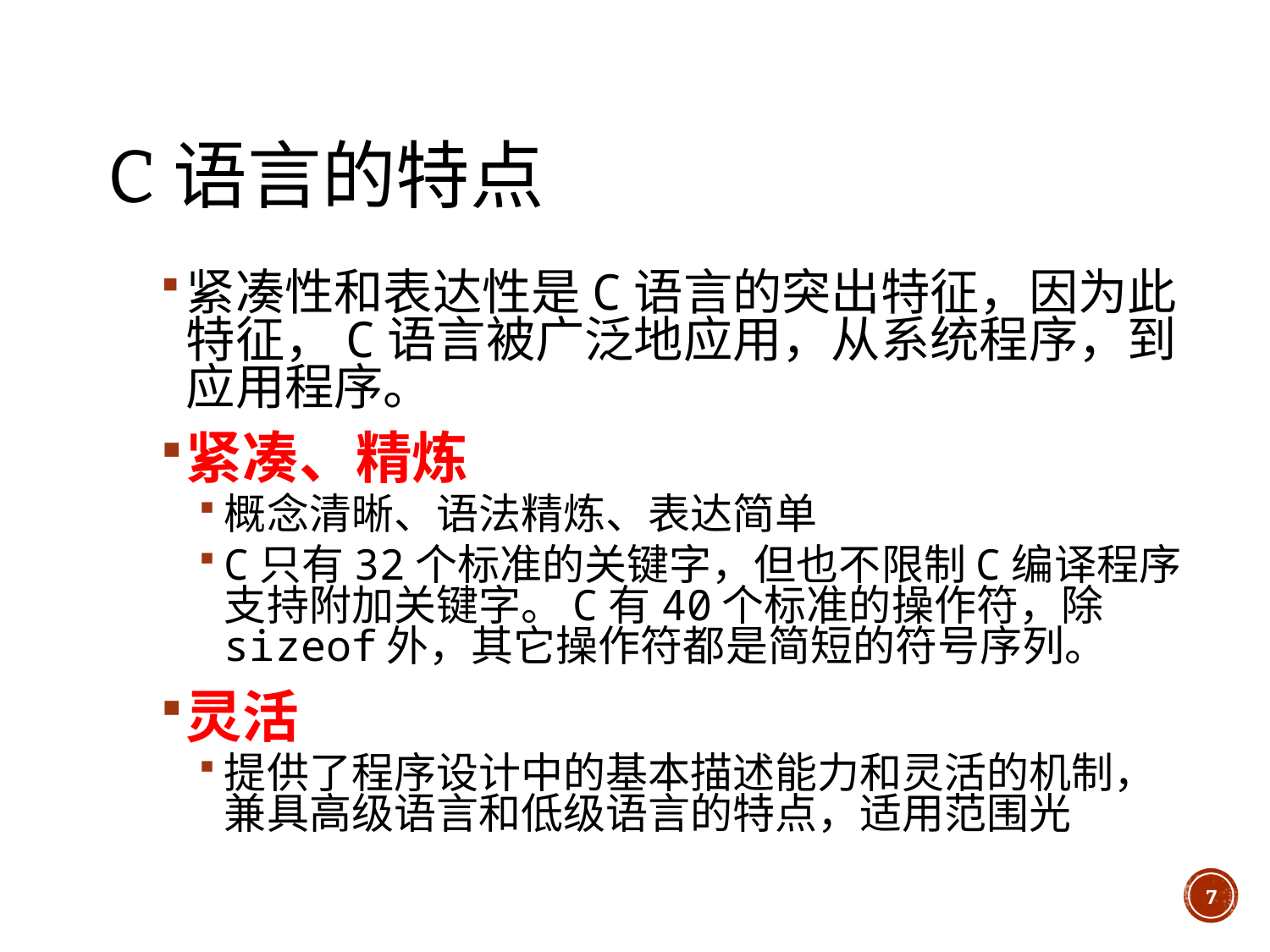

# C语言的特点
紧凑性和表达性是C语言的突出特征，因为此特征，C语言被广泛地应用，从系统程序，到应用程序。
紧凑、精炼
概念清晰、语法精炼、表达简单
C只有32个标准的关键字，但也不限制C编译程序支持附加关键字。C有40个标准的操作符，除sizeof外，其它操作符都是简短的符号序列。
灵活
提供了程序设计中的基本描述能力和灵活的机制，兼具高级语言和低级语言的特点，适用范围光
7